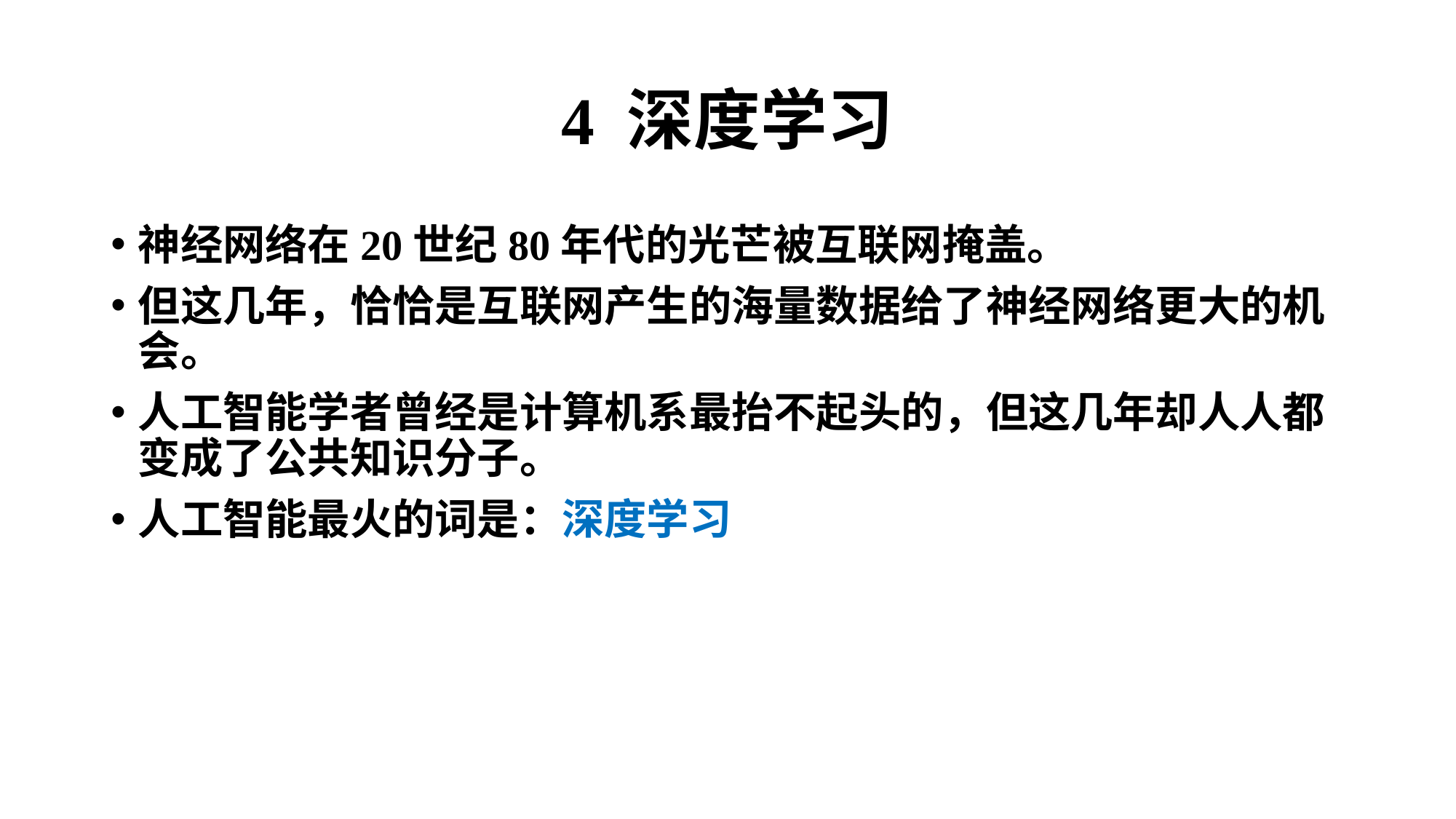

# 4 深度学习
神经网络在20世纪80年代的光芒被互联网掩盖。
但这几年，恰恰是互联网产生的海量数据给了神经网络更大的机会。
人工智能学者曾经是计算机系最抬不起头的，但这几年却人人都变成了公共知识分子。
人工智能最火的词是：深度学习